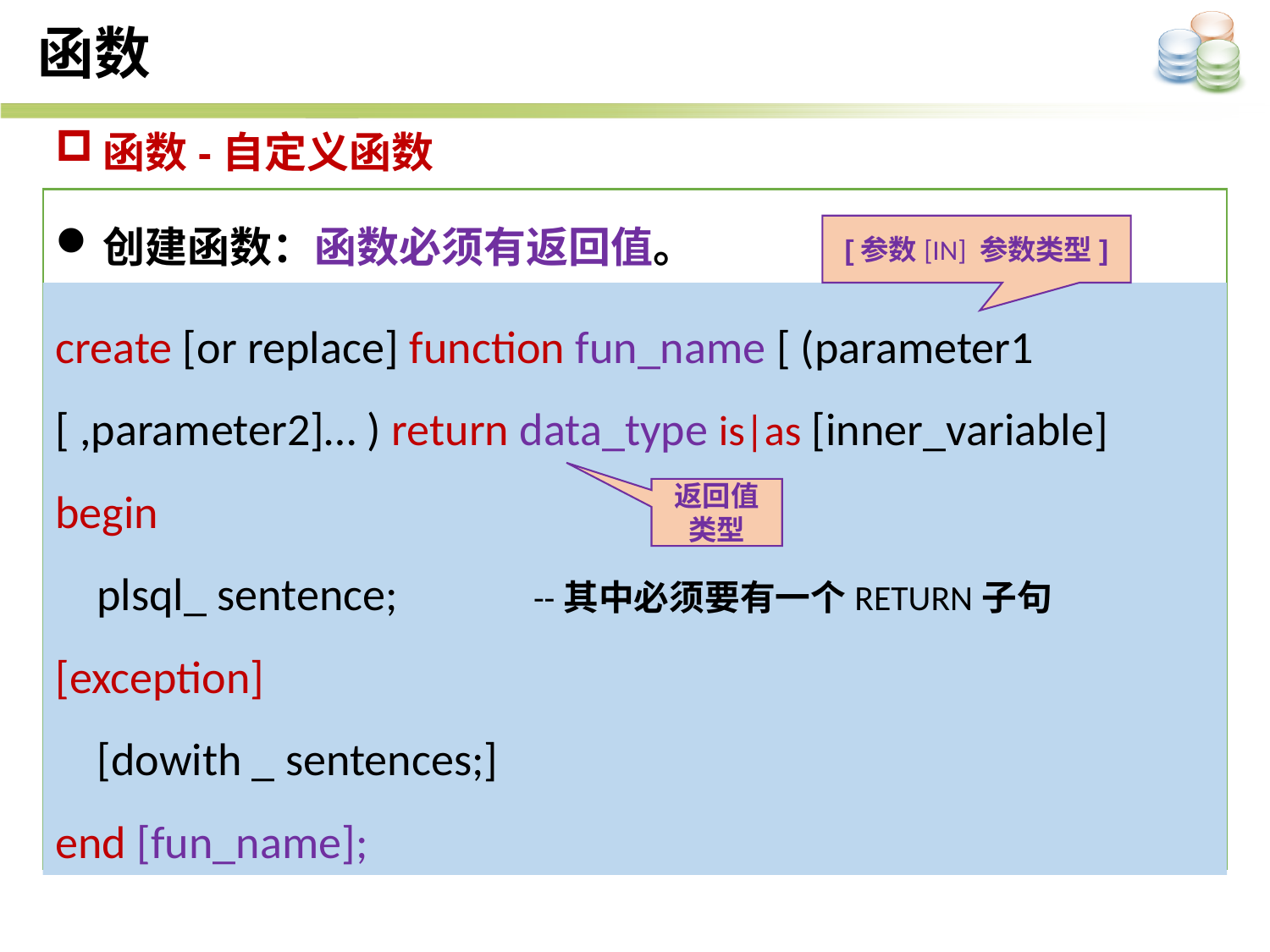

函数
函数-自定义函数
创建函数：函数必须有返回值。

[参数[IN] 参数类型]
create [or replace] function fun_name [ (parameter1 [ ,parameter2]… ) return data_type is|as [inner_variable]
begin
    plsql_ sentence;             --其中必须要有一个RETURN子句
[exception]
    [dowith _ sentences;]
end [fun_name];
返回值类型
32